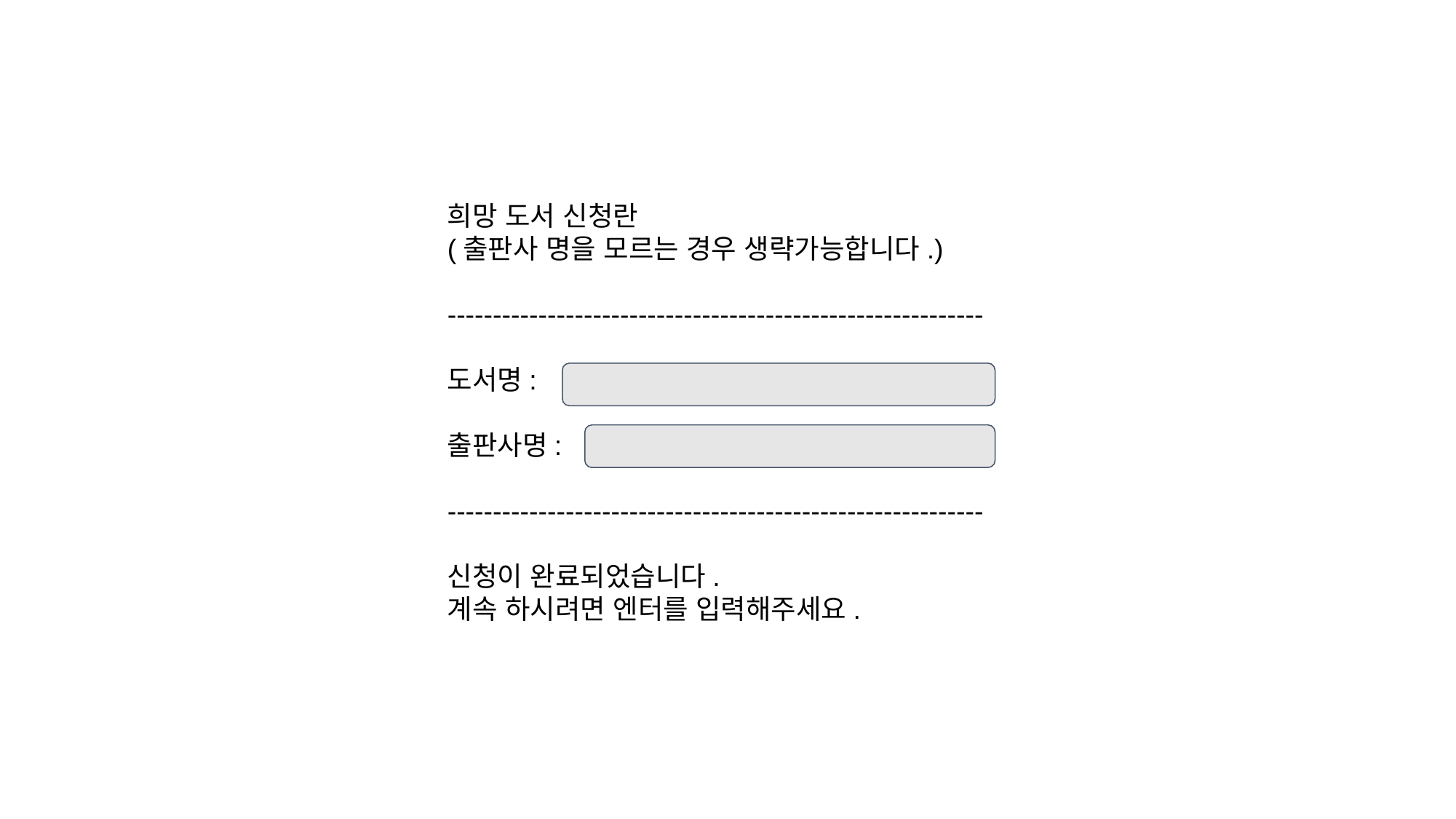

희망 도서 신청란
(출판사 명을 모르는 경우 생략가능합니다.)

-----------------------------------------------------------

도서명:

출판사명:

-----------------------------------------------------------

신청이 완료되었습니다.
계속 하시려면 엔터를 입력해주세요.